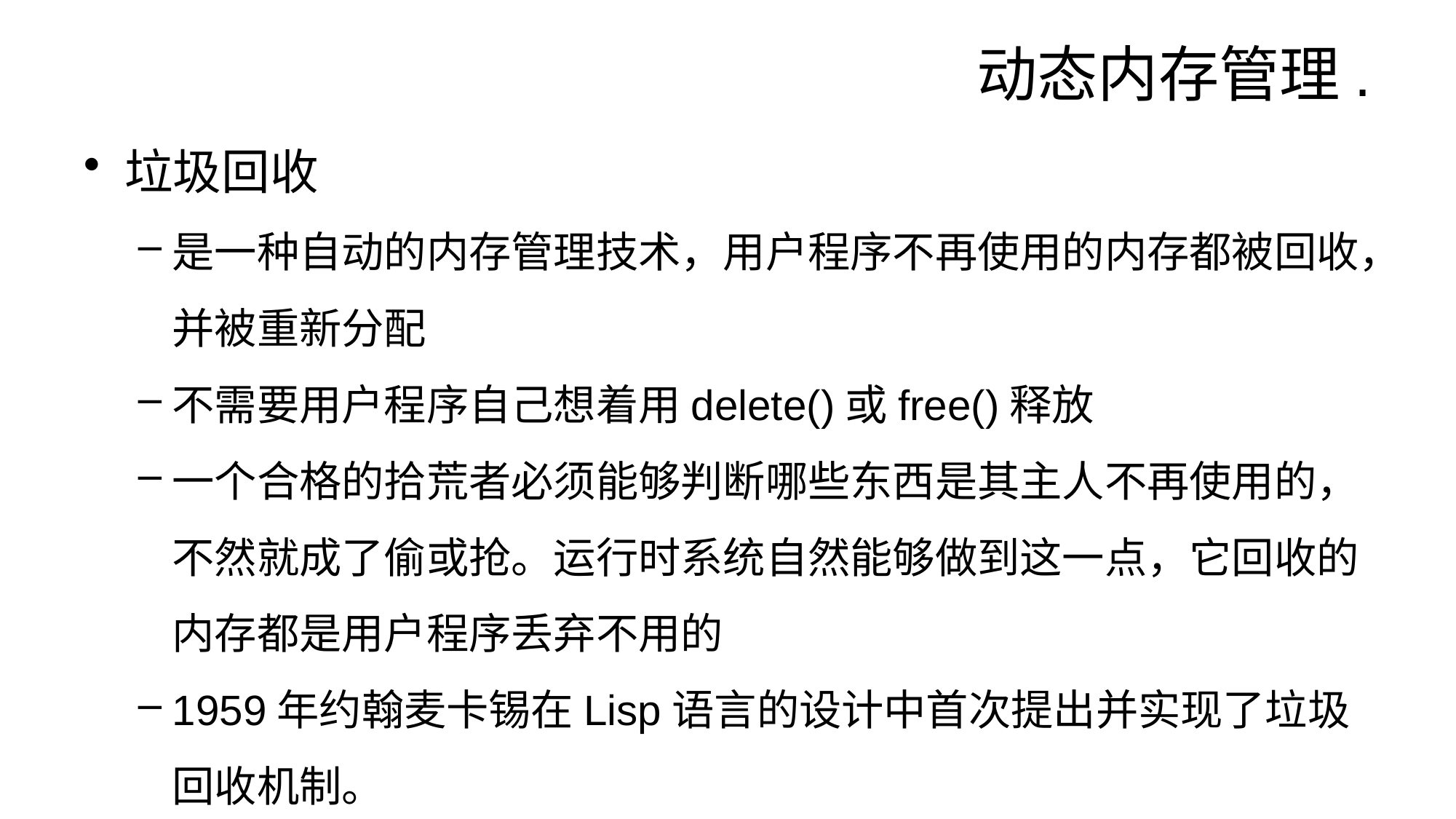

# 动态内存管理.
垃圾回收
是一种自动的内存管理技术，用户程序不再使用的内存都被回收，并被重新分配
不需要用户程序自己想着用delete()或free()释放
一个合格的拾荒者必须能够判断哪些东西是其主人不再使用的，不然就成了偷或抢。运行时系统自然能够做到这一点，它回收的内存都是用户程序丢弃不用的
1959年约翰麦卡锡在Lisp语言的设计中首次提出并实现了垃圾回收机制。